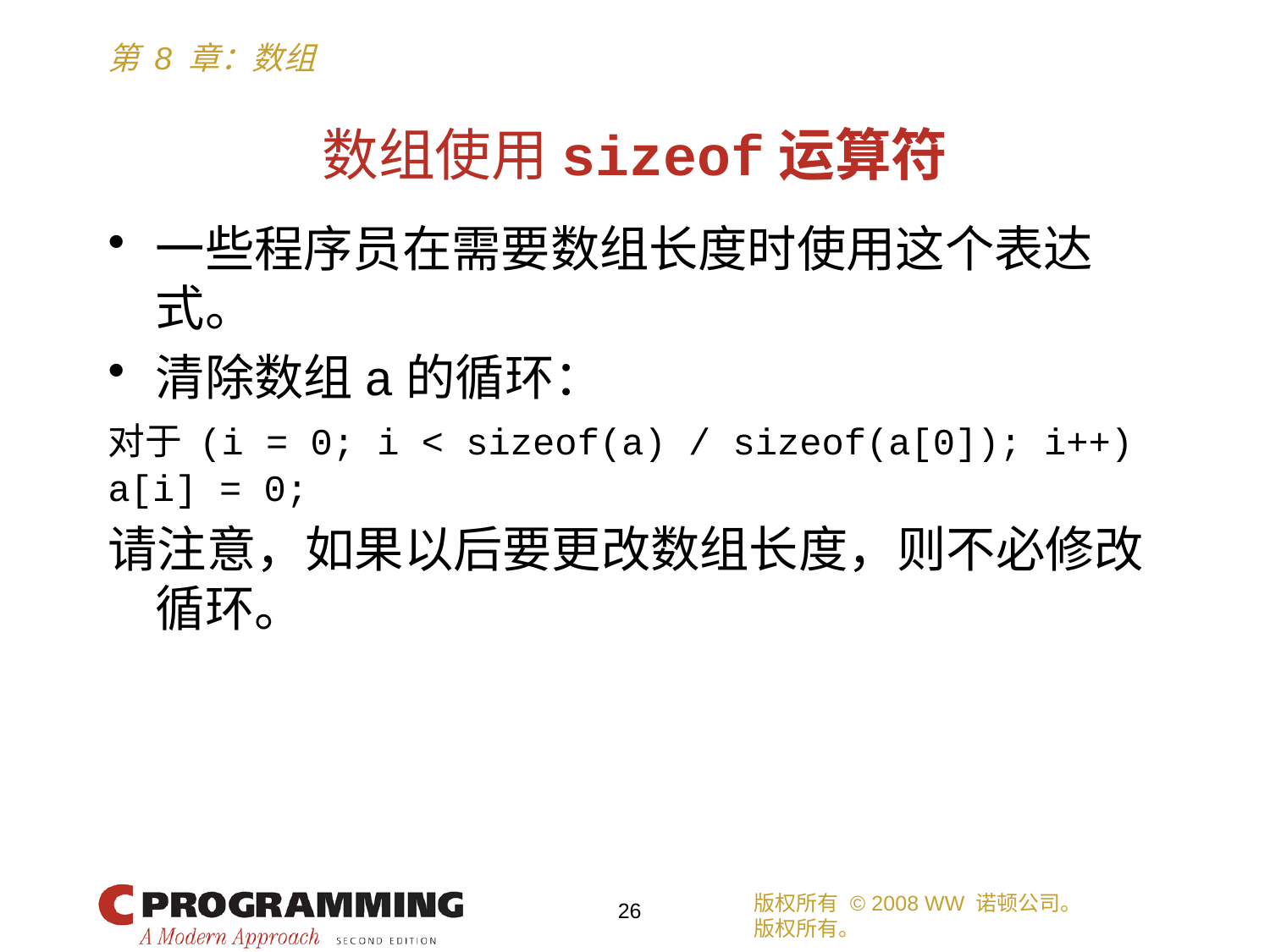

# 数组使用sizeof运算符
一些程序员在需要数组长度时使用这个表达式。
清除数组a的循环：
对于 (i = 0; i < sizeof(a) / sizeof(a[0]); i++)
a[i] = 0;
请注意，如果以后要更改数组长度，则不必修改循环。
版权所有 © 2008 WW 诺顿公司。
版权所有。
26